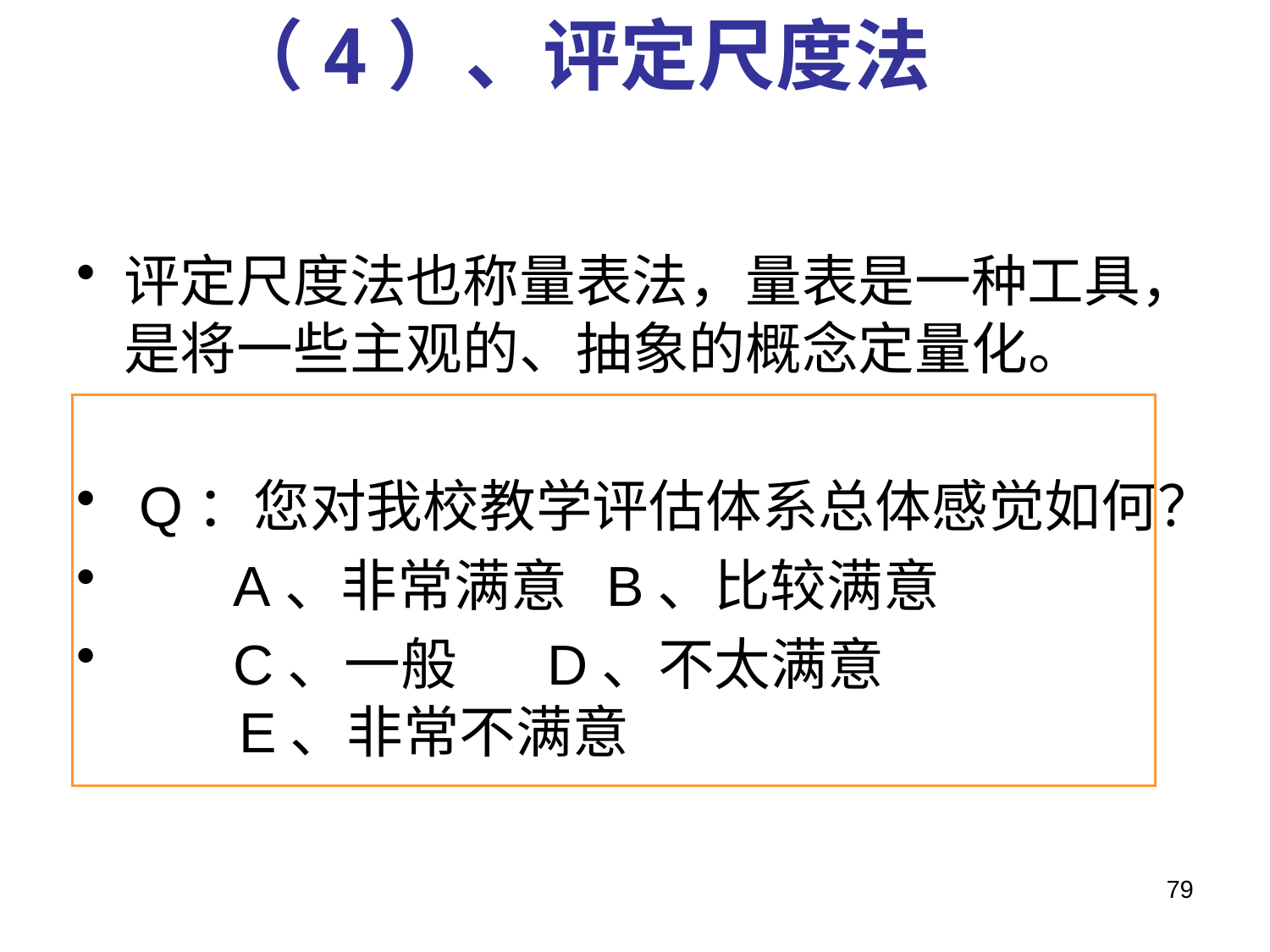

# （4）、评定尺度法
评定尺度法也称量表法，量表是一种工具，
是将一些主观的、抽象的概念定量化。

 Q：您对我校教学评估体系总体感觉如何？
       A、非常满意  B、比较满意
       C、一般      D、不太满意
        E、非常不满意

79